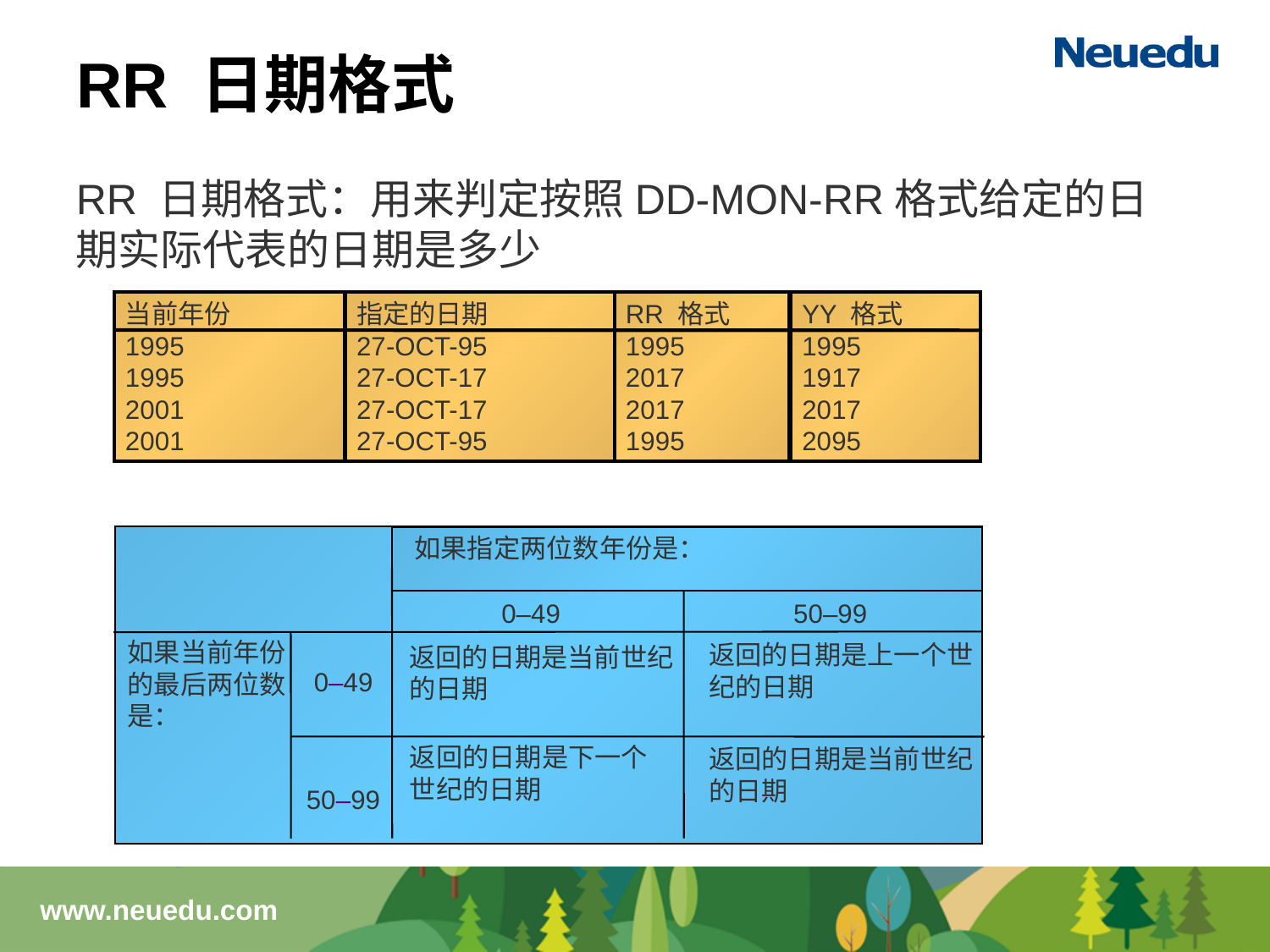

RR 日期格式
RR 日期格式：用来判定按照DD-MON-RR格式给定的日期实际代表的日期是多少
当前年份
1995
1995
2001
2001
指定的日期
27-OCT-95
27-OCT-17
27-OCT-17
27-OCT-95
RR 格式
1995
2017
2017
1995
YY 格式
1995
1917
2017
2095

如果指定两位数年份是：

0–49
50–99
如果当前年份的最后两位数是：

返回的日期是上一个世纪的日期
返回的日期是当前世纪的日期
0–49
返回的日期是下一个世纪的日期

返回的日期是当前世纪的日期
50–99